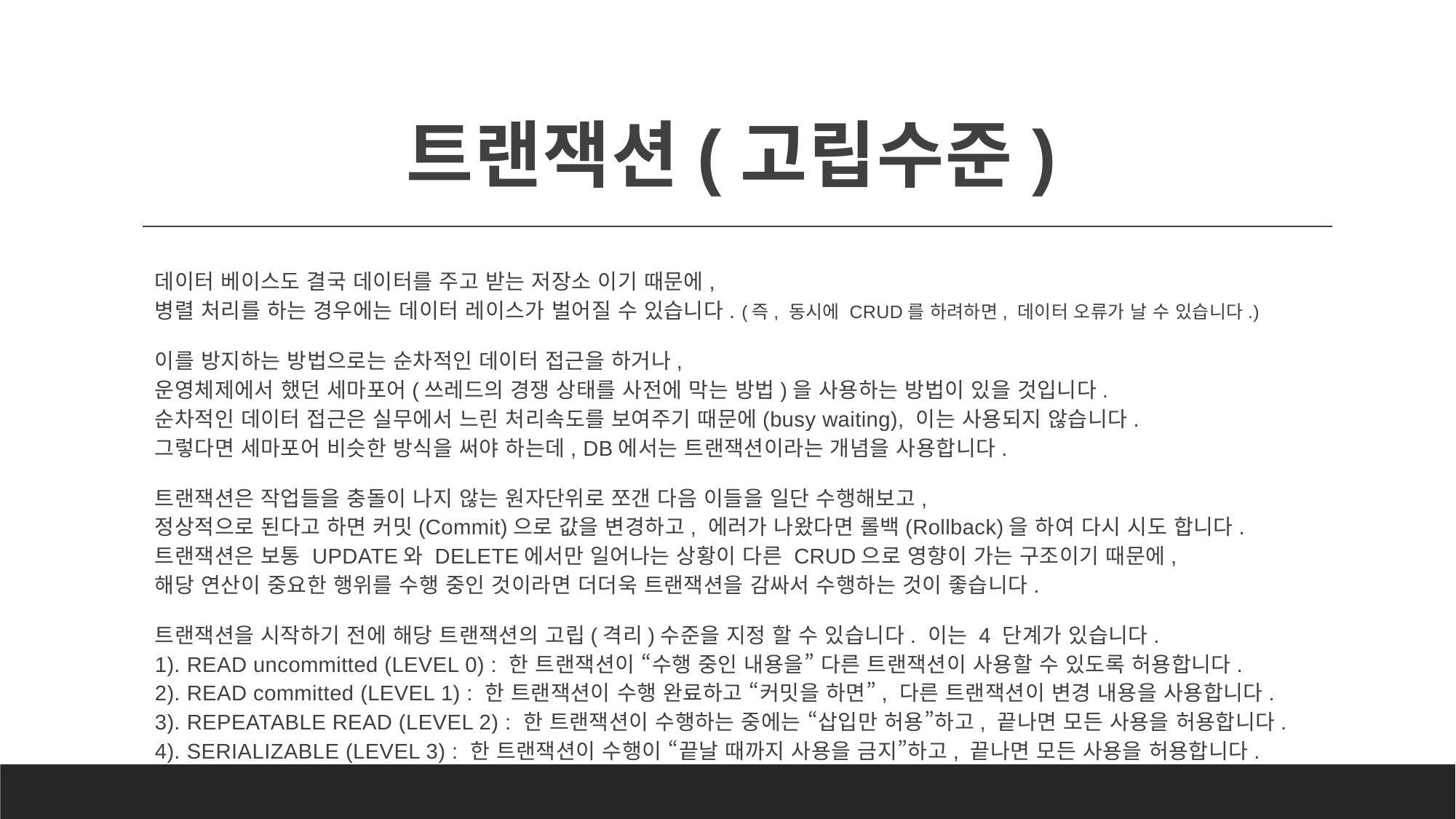

# 트랜잭션(고립수준)
데이터 베이스도 결국 데이터를 주고 받는 저장소 이기 때문에,
병렬 처리를 하는 경우에는 데이터 레이스가 벌어질 수 있습니다. (즉, 동시에 CRUD를 하려하면, 데이터 오류가 날 수 있습니다.)
이를 방지하는 방법으로는 순차적인 데이터 접근을 하거나,
운영체제에서 했던 세마포어(쓰레드의 경쟁 상태를 사전에 막는 방법)을 사용하는 방법이 있을 것입니다.
순차적인 데이터 접근은 실무에서 느린 처리속도를 보여주기 때문에(busy waiting), 이는 사용되지 않습니다.
그렇다면 세마포어 비슷한 방식을 써야 하는데, DB에서는 트랜잭션이라는 개념을 사용합니다.
트랜잭션은 작업들을 충돌이 나지 않는 원자단위로 쪼갠 다음 이들을 일단 수행해보고,
정상적으로 된다고 하면 커밋(Commit)으로 값을 변경하고, 에러가 나왔다면 롤백(Rollback)을 하여 다시 시도 합니다.
트랜잭션은 보통 UPDATE와 DELETE에서만 일어나는 상황이 다른 CRUD으로 영향이 가는 구조이기 때문에,
해당 연산이 중요한 행위를 수행 중인 것이라면 더더욱 트랜잭션을 감싸서 수행하는 것이 좋습니다.
트랜잭션을 시작하기 전에 해당 트랜잭션의 고립(격리)수준을 지정 할 수 있습니다. 이는 4 단계가 있습니다.
1). READ uncommitted (LEVEL 0) : 한 트랜잭션이 “수행 중인 내용을” 다른 트랜잭션이 사용할 수 있도록 허용합니다.
2). READ committed (LEVEL 1) : 한 트랜잭션이 수행 완료하고 “커밋을 하면”, 다른 트랜잭션이 변경 내용을 사용합니다.
3). REPEATABLE READ (LEVEL 2) : 한 트랜잭션이 수행하는 중에는 “삽입만 허용”하고, 끝나면 모든 사용을 허용합니다.
4). SERIALIZABLE (LEVEL 3) : 한 트랜잭션이 수행이 “끝날 때까지 사용을 금지”하고, 끝나면 모든 사용을 허용합니다.